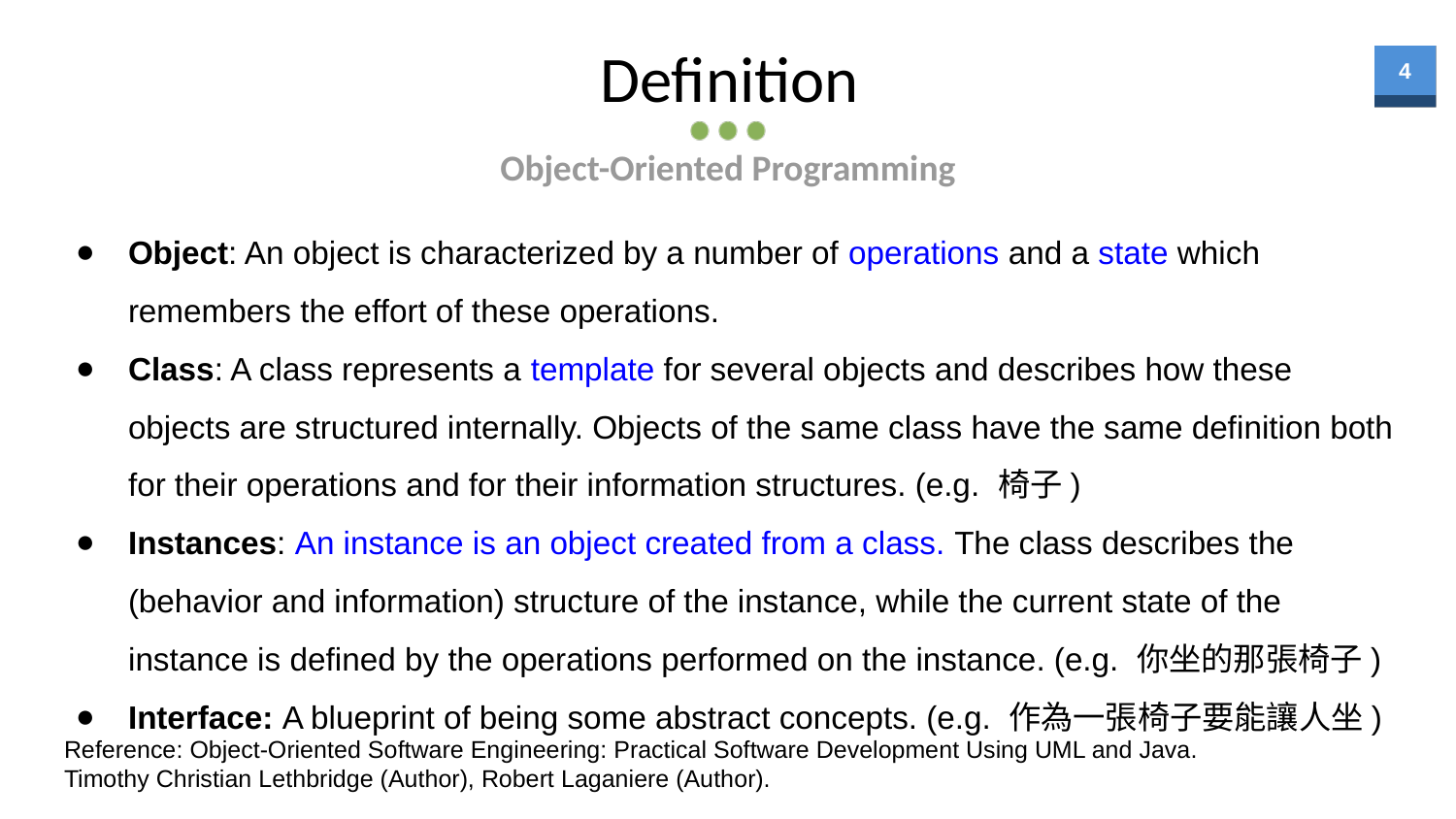

# Definition
4
Object-Oriented Programming
Object: An object is characterized by a number of operations and a state which remembers the effort of these operations.
Class: A class represents a template for several objects and describes how these objects are structured internally. Objects of the same class have the same definition both for their operations and for their information structures. (e.g. 椅子)
Instances: An instance is an object created from a class. The class describes the (behavior and information) structure of the instance, while the current state of the instance is defined by the operations performed on the instance. (e.g. 你坐的那張椅子)
Interface: A blueprint of being some abstract concepts. (e.g. 作為一張椅子要能讓人坐)
Reference: Object-Oriented Software Engineering: Practical Software Development Using UML and Java.
Timothy Christian Lethbridge (Author), Robert Laganiere (Author).